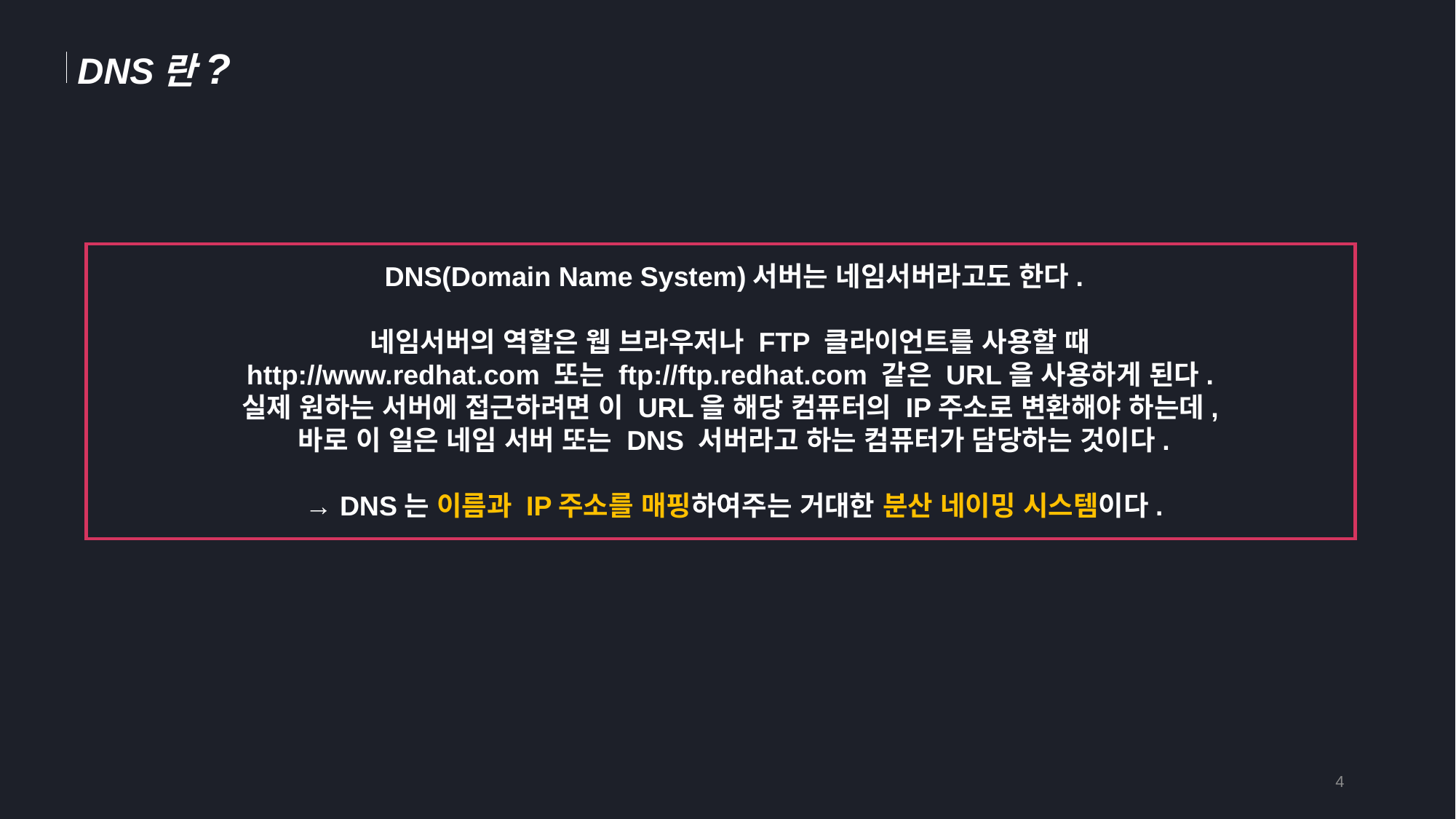

DNS란?

DNS(Domain Name System)서버는 네임서버라고도 한다.

네임서버의 역할은 웹 브라우저나 FTP 클라이언트를 사용할 때
http://www.redhat.com 또는 ftp://ftp.redhat.com 같은 URL을 사용하게 된다.
실제 원하는 서버에 접근하려면 이 URL을 해당 컴퓨터의 IP주소로 변환해야 하는데,
바로 이 일은 네임 서버 또는 DNS 서버라고 하는 컴퓨터가 담당하는 것이다.
→ DNS는 이름과 IP주소를 매핑하여주는 거대한 분산 네이밍 시스템이다.

4